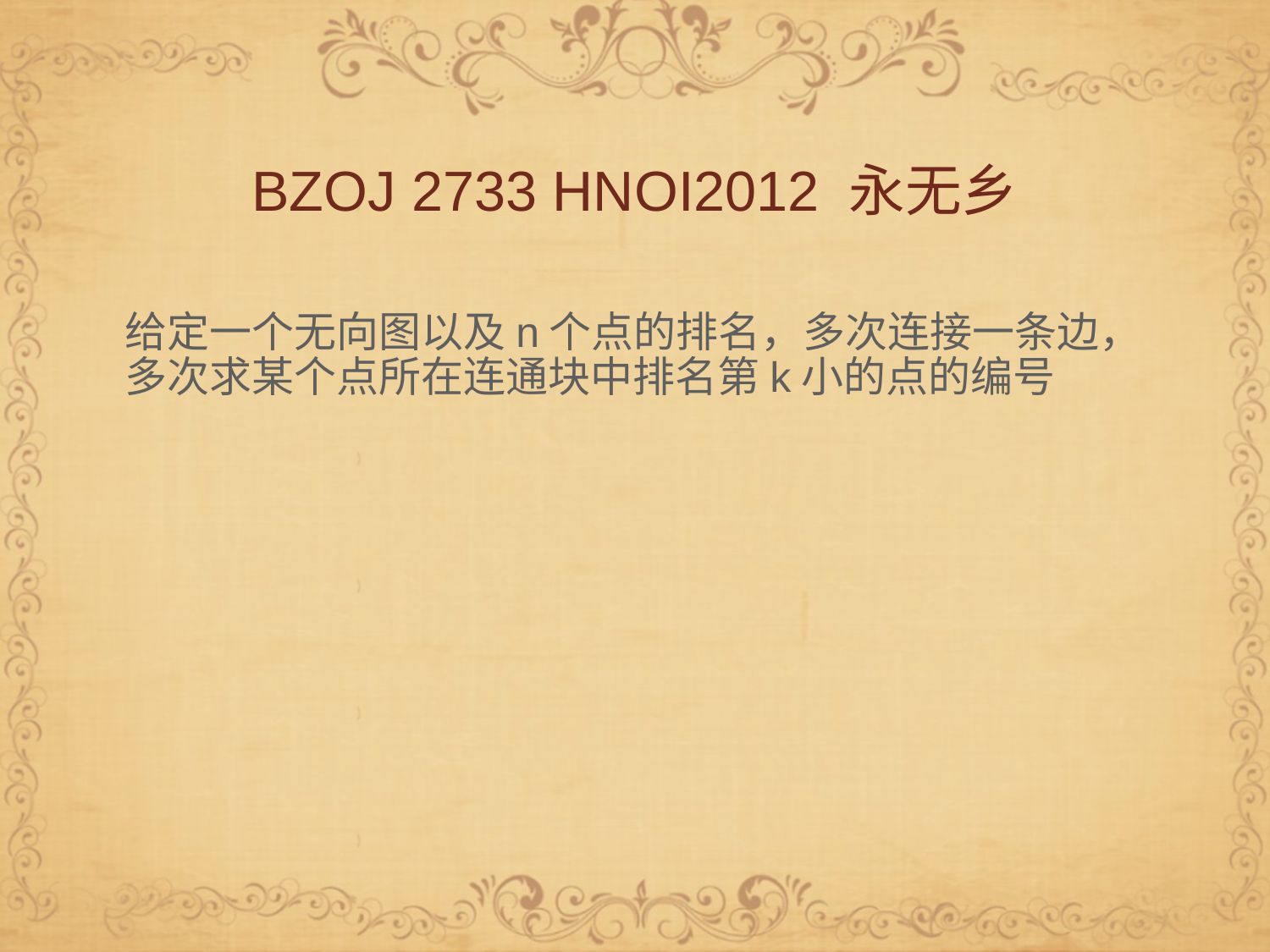

# BZOJ 2733 HNOI2012 永无乡
给定一个无向图以及n个点的排名，多次连接一条边，多次求某个点所在连通块中排名第k小的点的编号